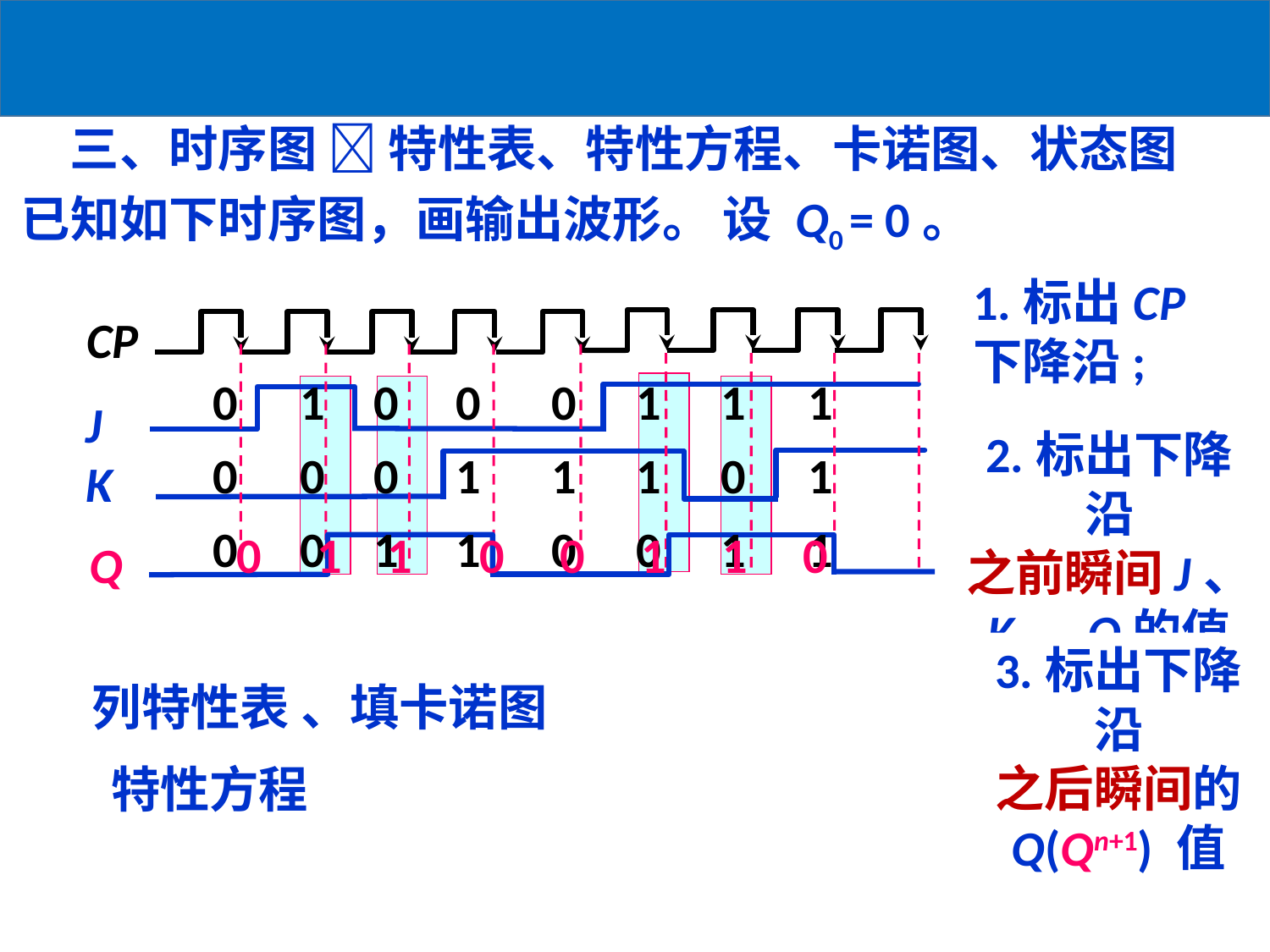

三、时序图 → 特性表、特性方程、卡诺图、状态图
已知如下时序图，画输出波形。 设 Q0 = 0。
1.标出CP下降沿;
CP

0
0
0
1
0
0
0
0
1
0
1
1
0
1
0
1
1
0
1
0
1
1
1
1

J
K
2.标出下降沿
之前瞬间J、
K、Q的值
0     1    1      0     0     1     1     0
Q

3.标出下降沿
之后瞬间的
Q(Qn+1) 值
列特性表 、填卡诺图
特性方程